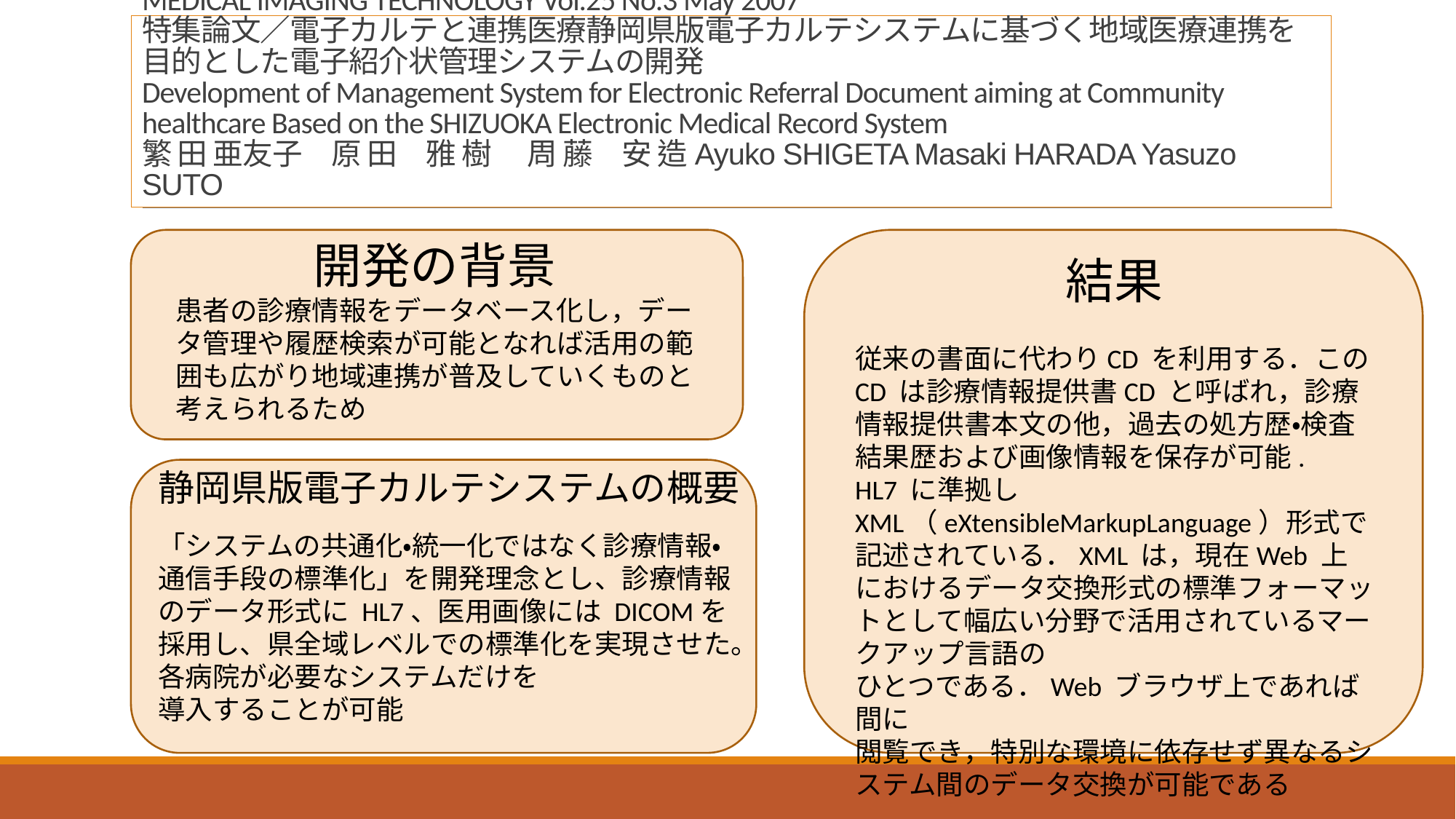

# MEDICAL IMAGING TECHNOLOGY Vol.25 No.3 May 2007 特集論文／電子カルテと連携医療静岡県版電子カルテシステムに基づく地域医療連携を 目的とした電子紹介状管理システムの開発 Development of Management System for Electronic Referral Document aiming at Community healthcare Based on the SHIZUOKA Electronic Medical Record System 繁 田 亜友子　原 田　雅 樹 　周 藤　安 造Ayuko SHIGETA Masaki HARADA Yasuzo SUTO

開発の背景
患者の診療情報をデータベース化し，データ管理や履歴検索が可能となれば活用の範囲も広がり地域連携が普及していくものと考えられるため

結果

従来の書面に代わりCD を利用する．この
CD は診療情報提供書CD と呼ばれ，診療情報提供書本文の他，過去の処方歴・検査結果歴および画像情報を保存が可能.
HL7 に準拠しXML（eXtensibleMarkupLanguage）形式で記述されている．XML は，現在Web 上におけるデータ交換形式の標準フォーマットとして幅広い分野で活用されているマークアップ言語の
ひとつである．Web ブラウザ上であれば間に
閲覧でき，特別な環境に依存せず異なるシステム間のデータ交換が可能である

静岡県版電子カルテシステムの概要

「システムの共通化・統一化ではなく診療情報・通信手段の標準化」を開発理念とし、診療情報のデータ形式に HL7、医用画像には DICOMを採用し、県全域レベルでの標準化を実現させた。
各病院が必要なシステムだけを
導入することが可能